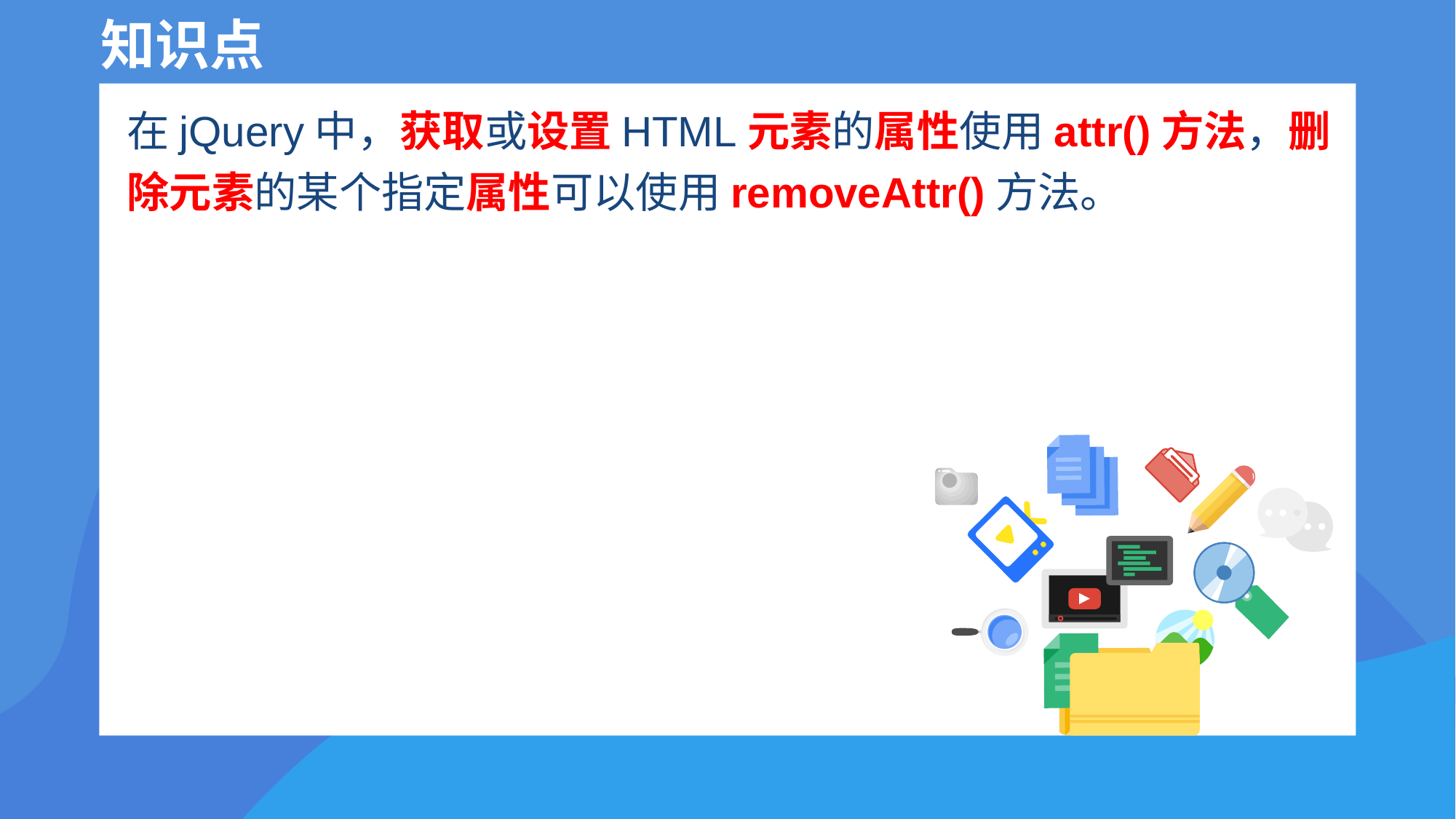

# 知识点
在jQuery中，获取或设置HTML元素的属性使用attr()方法，删除元素的某个指定属性可以使用removeAttr()方法。